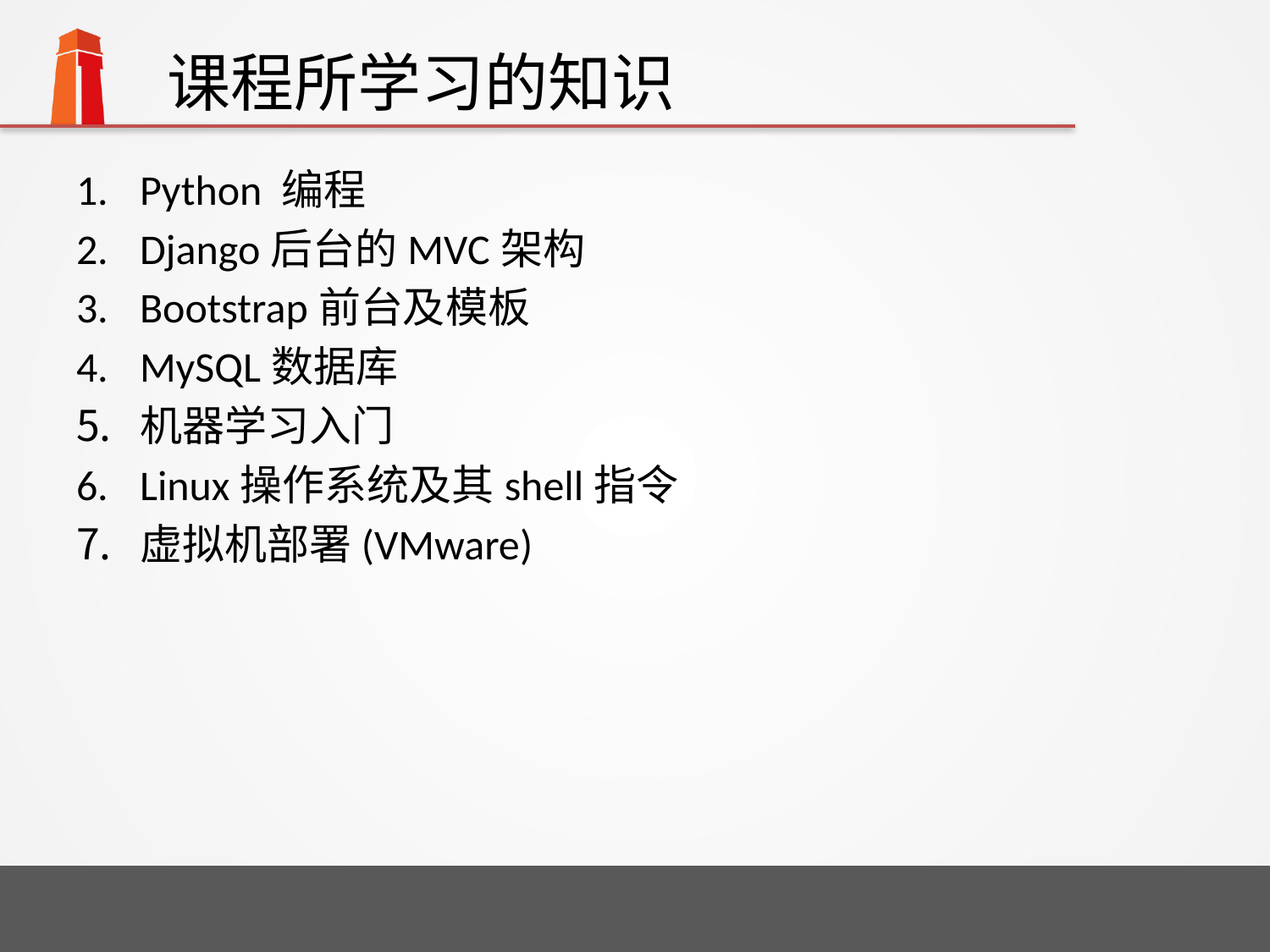

# 课程所学习的知识
Python 编程
Django后台的MVC架构
Bootstrap前台及模板
MySQL数据库
机器学习入门
Linux操作系统及其shell指令
虚拟机部署(VMware)